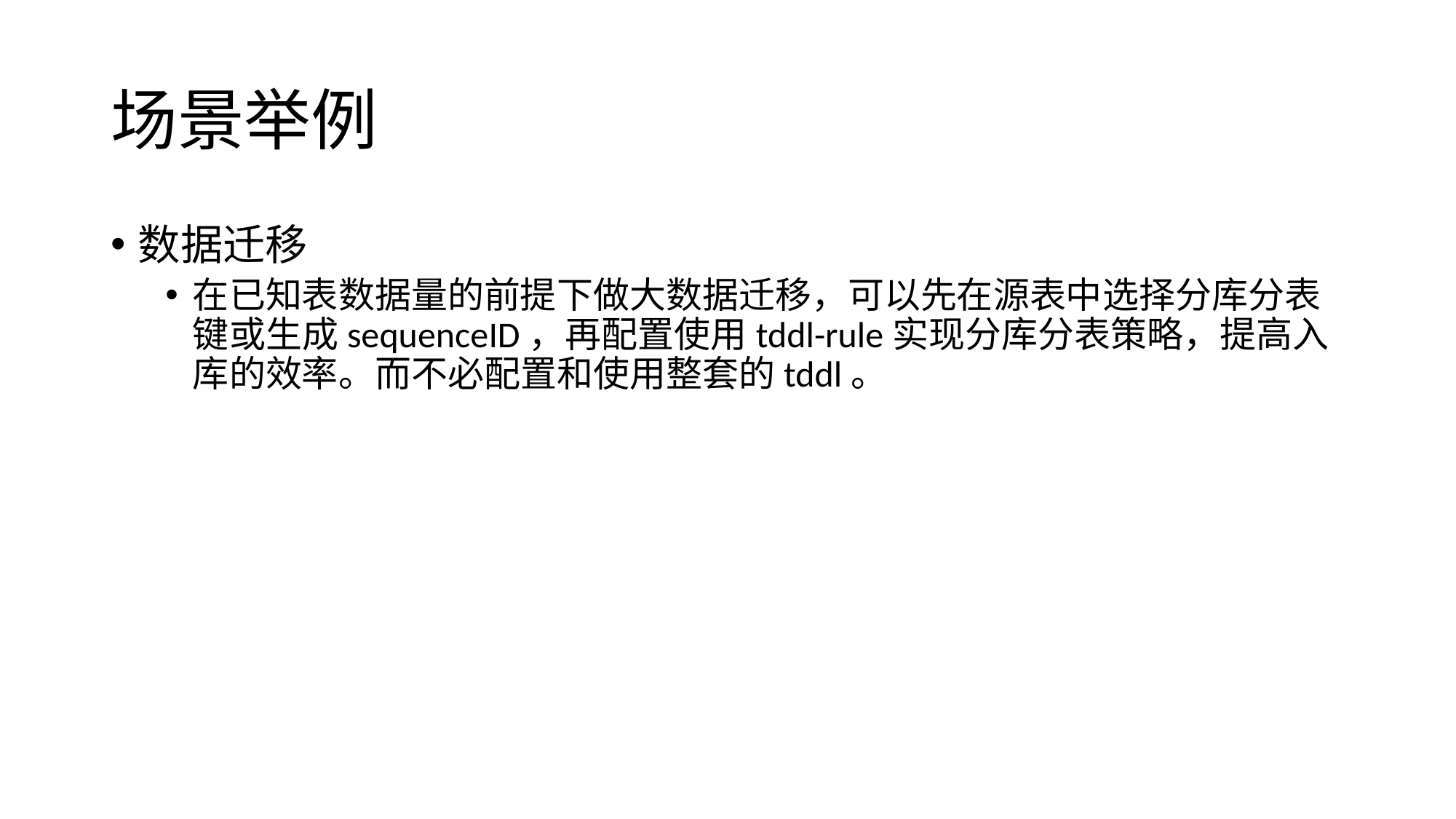

# 场景举例
数据迁移
在已知表数据量的前提下做大数据迁移，可以先在源表中选择分库分表键或生成sequenceID，再配置使用tddl-rule实现分库分表策略，提高入库的效率。而不必配置和使用整套的tddl。